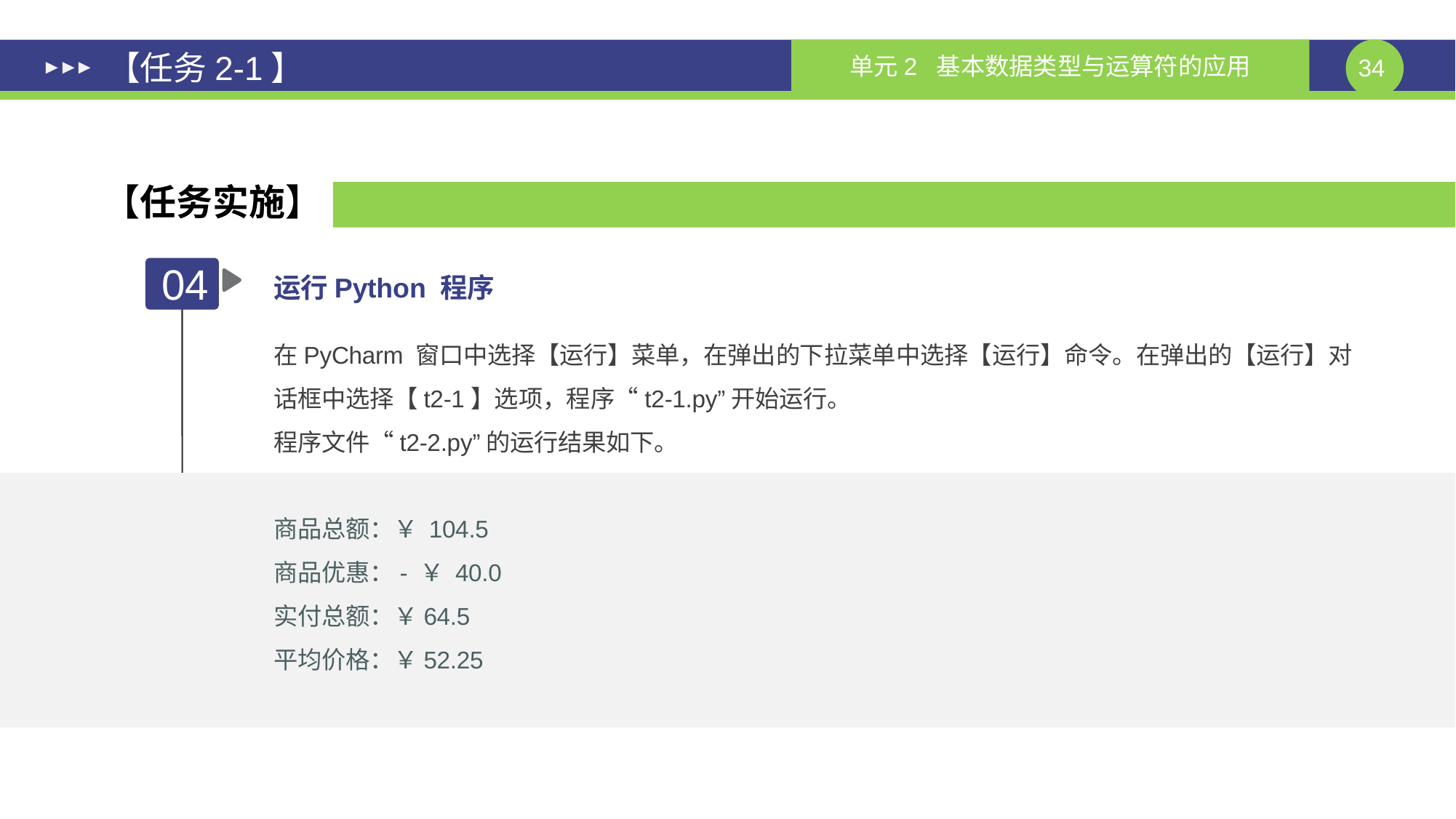

# 【任务2-1】
【任务实施】

运行Python 程序
04

在PyCharm 窗口中选择【运行】菜单，在弹出的下拉菜单中选择【运行】命令。在弹出的【运行】对话框中选择【t2-1】选项，程序“t2-1.py”开始运行。
程序文件“t2-2.py”的运行结果如下。

商品总额：￥ 104.5
商品优惠：- ￥ 40.0
实付总额：￥64.5
平均价格：￥52.25